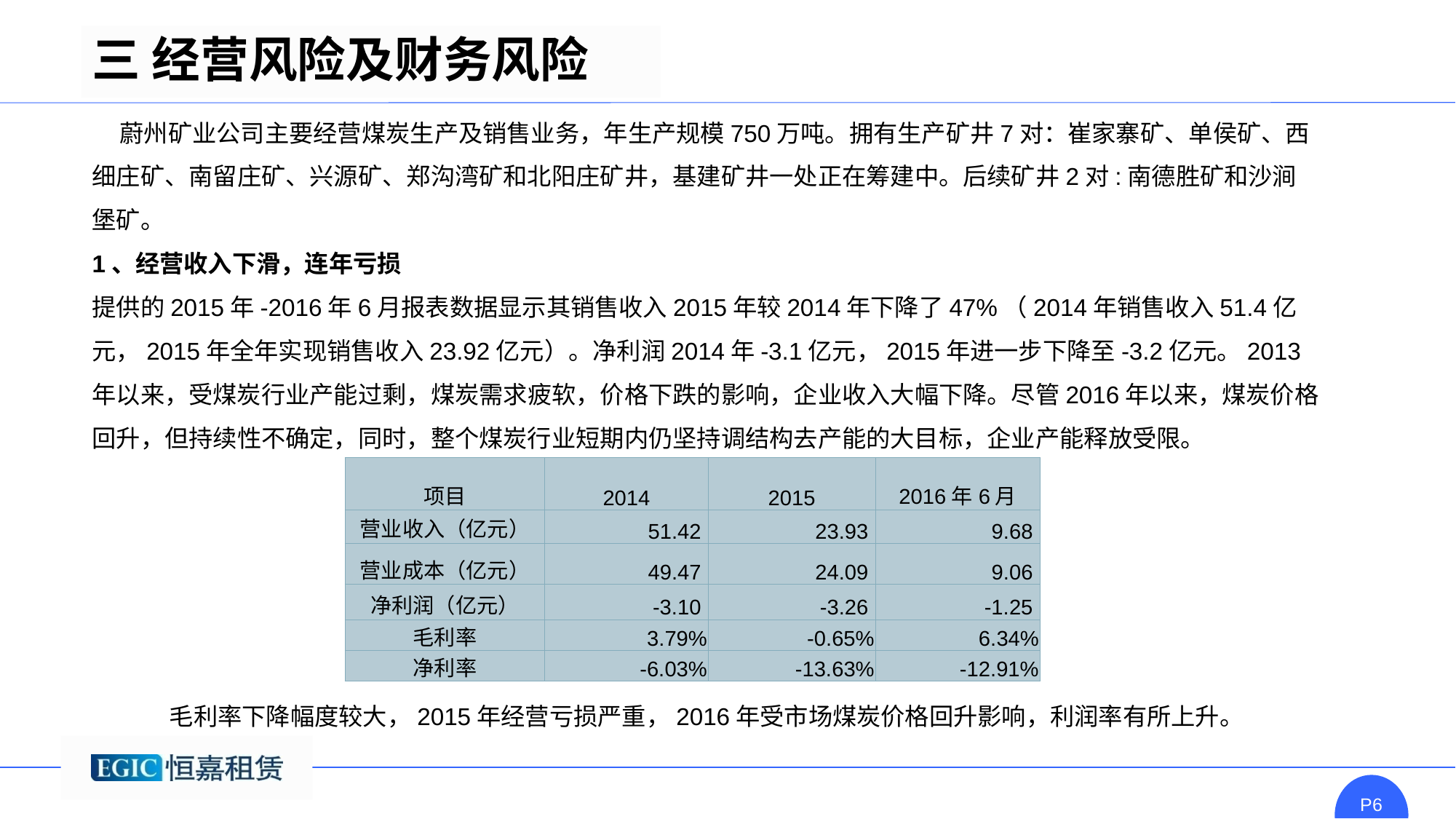

三 经营风险及财务风险
    蔚州矿业公司主要经营煤炭生产及销售业务，年生产规模750万吨。拥有生产矿井7对：崔家寨矿、单侯矿、西细庄矿、南留庄矿、兴源矿、郑沟湾矿和北阳庄矿井，基建矿井一处正在筹建中。后续矿井2对:南德胜矿和沙涧堡矿。
1、经营收入下滑，连年亏损
提供的2015年-2016年6月报表数据显示其销售收入2015年较2014年下降了47%（2014年销售收入51.4亿元，2015年全年实现销售收入23.92亿元）。净利润2014年-3.1亿元，2015年进一步下降至-3.2亿元。2013年以来，受煤炭行业产能过剩，煤炭需求疲软，价格下跌的影响，企业收入大幅下降。尽管2016年以来，煤炭价格回升，但持续性不确定，同时，整个煤炭行业短期内仍坚持调结构去产能的大目标，企业产能释放受限。

| 项目 | 2014 | 2015 | 2016年6月 |
| --- | --- | --- | --- |
| 营业收入（亿元） | 51.42 | 23.93 | 9.68 |
| 营业成本（亿元） | 49.47 | 24.09 | 9.06 |
| 净利润（亿元） | -3.10 | -3.26 | -1.25 |
| 毛利率 | 3.79% | -0.65% | 6.34% |
| 净利率 | -6.03% | -13.63% | -12.91% |
    毛利率下降幅度较大，2015年经营亏损严重，2016年受市场煤炭价格回升影响，利润率有所上升。